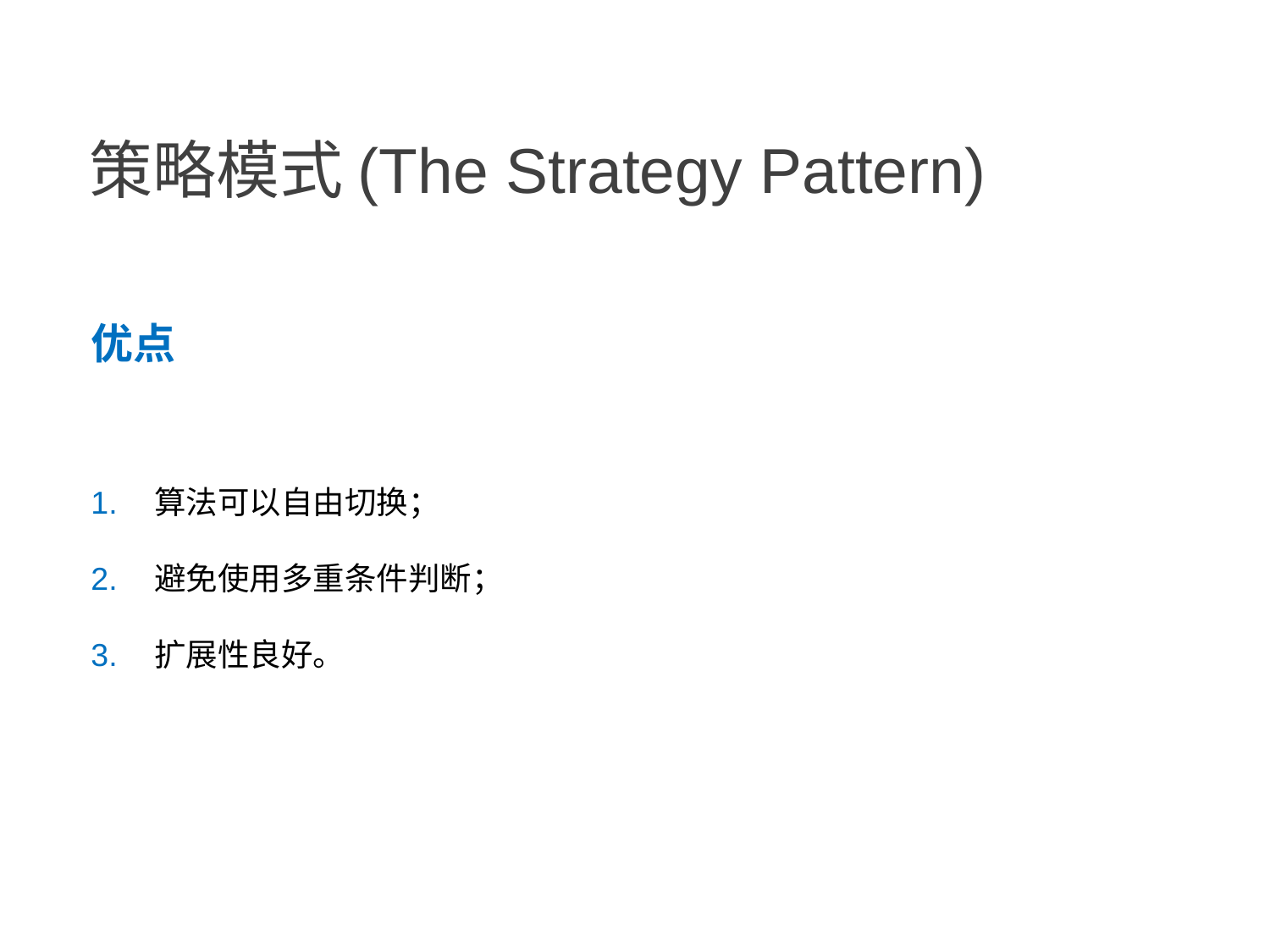

策略模式(The Strategy Pattern)
优点

算法可以自由切换；
避免使用多重条件判断；
扩展性良好。